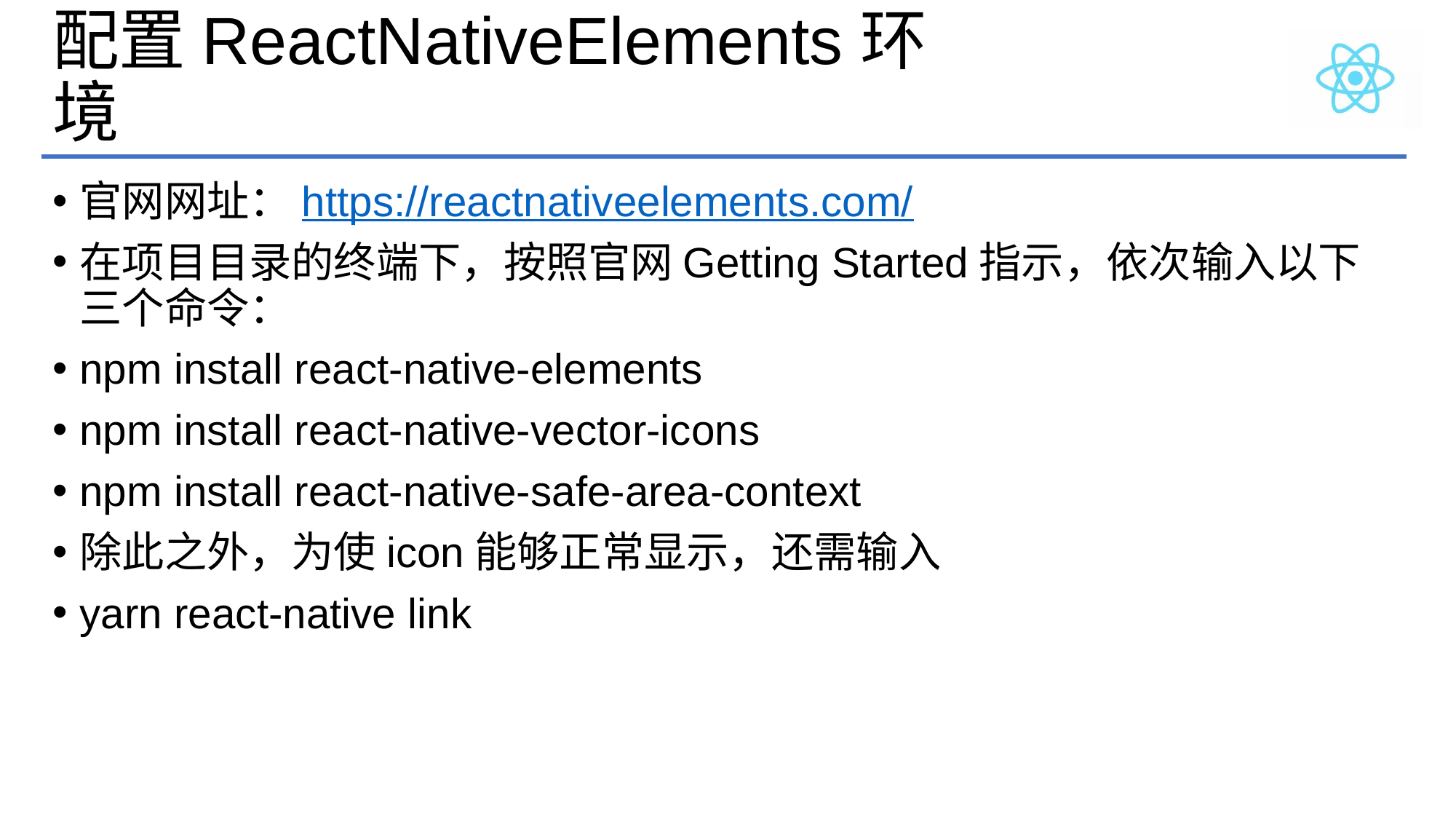

# 配置ReactNativeElements环境
官网网址：https://reactnativeelements.com/
在项目目录的终端下，按照官网Getting Started指示，依次输入以下三个命令：
npm install react-native-elements
npm install react-native-vector-icons
npm install react-native-safe-area-context
除此之外，为使icon能够正常显示，还需输入
yarn react-native link